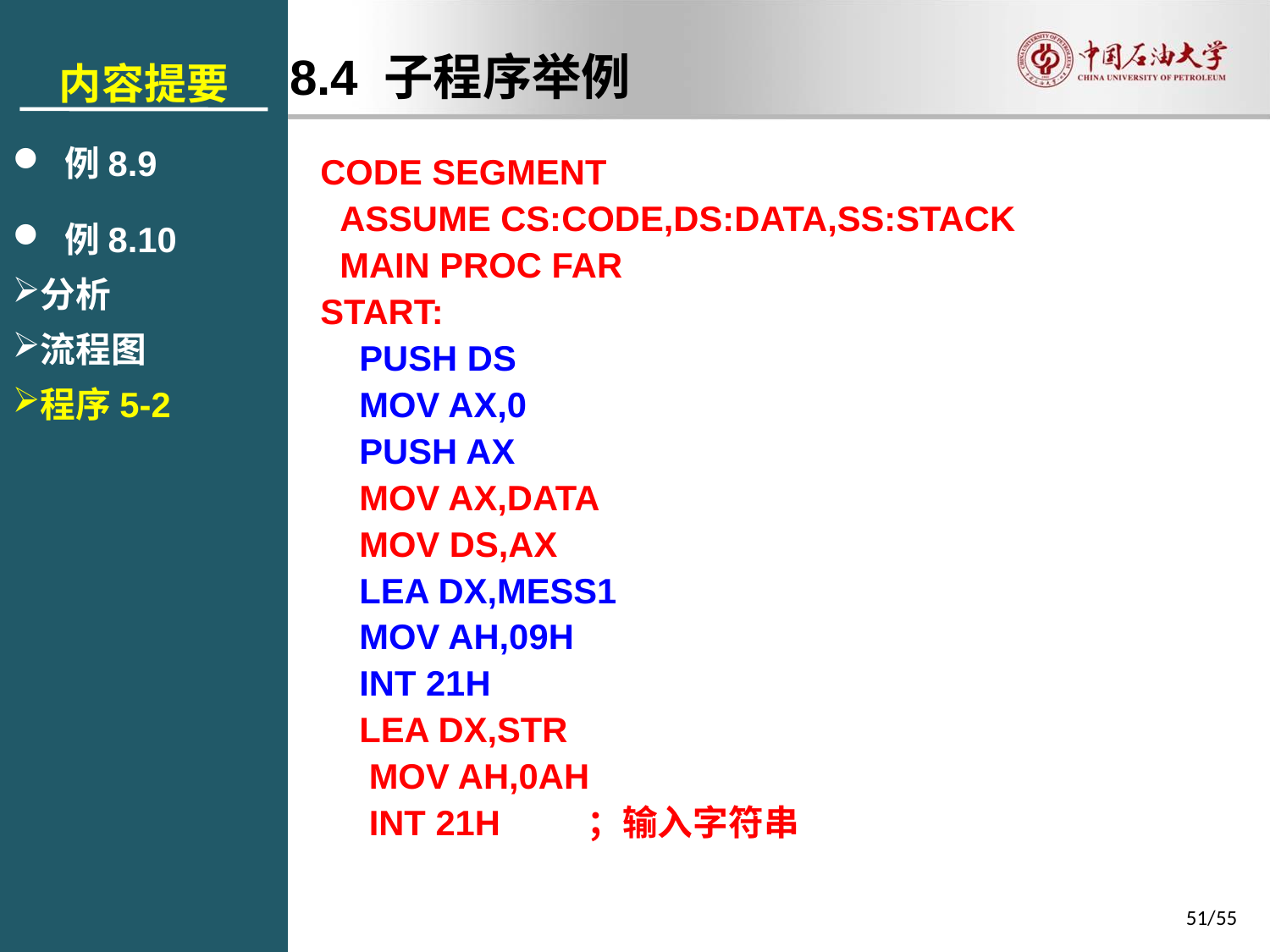

内容提要
 例8.9
 例8.10
分析
流程图
程序5-2
8.4 子程序举例
CODE SEGMENT
  ASSUME CS:CODE,DS:DATA,SS:STACK
  MAIN PROC FAR
START:
    PUSH DS
    MOV AX,0
    PUSH AX
    MOV AX,DATA
    MOV DS,AX
    LEA DX,MESS1
    MOV AH,09H
    INT 21H
    LEA DX,STR
     MOV AH,0AH
     INT 21H        ；输入字符串
51/55